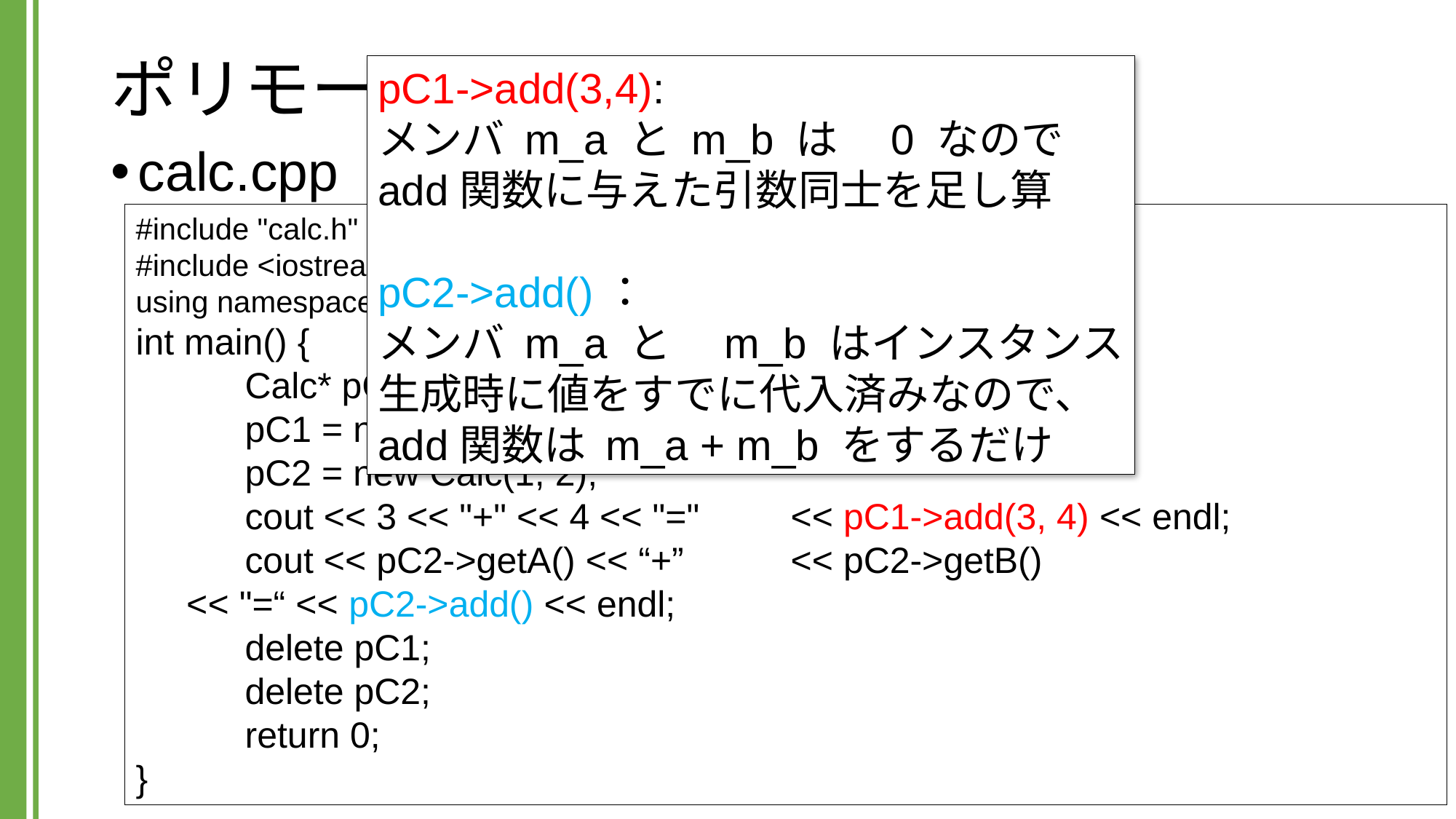

# ポリモーフィズム
pC1->add(3,4):
メンバ m_a と m_b は　0 なので
add関数に与えた引数同士を足し算
pC2->add()：
メンバ m_a と　m_b はインスタンス
生成時に値をすでに代入済みなので、
add関数は m_a + m_b をするだけ
calc.cpp　(Sample503)

#include "calc.h"
#include <iostream>
using namespace std;
int main() {
	Calc* pC1, * pC2;
	pC1 = new Calc();
	pC2 = new Calc(1, 2);
	cout << 3 << "+" << 4 << "="	<< pC1->add(3, 4) << endl;
	cout << pC2->getA() << “+”	<< pC2->getB()
     << "=“ << pC2->add() << endl;
	delete pC1;
	delete pC2;
	return 0;
}